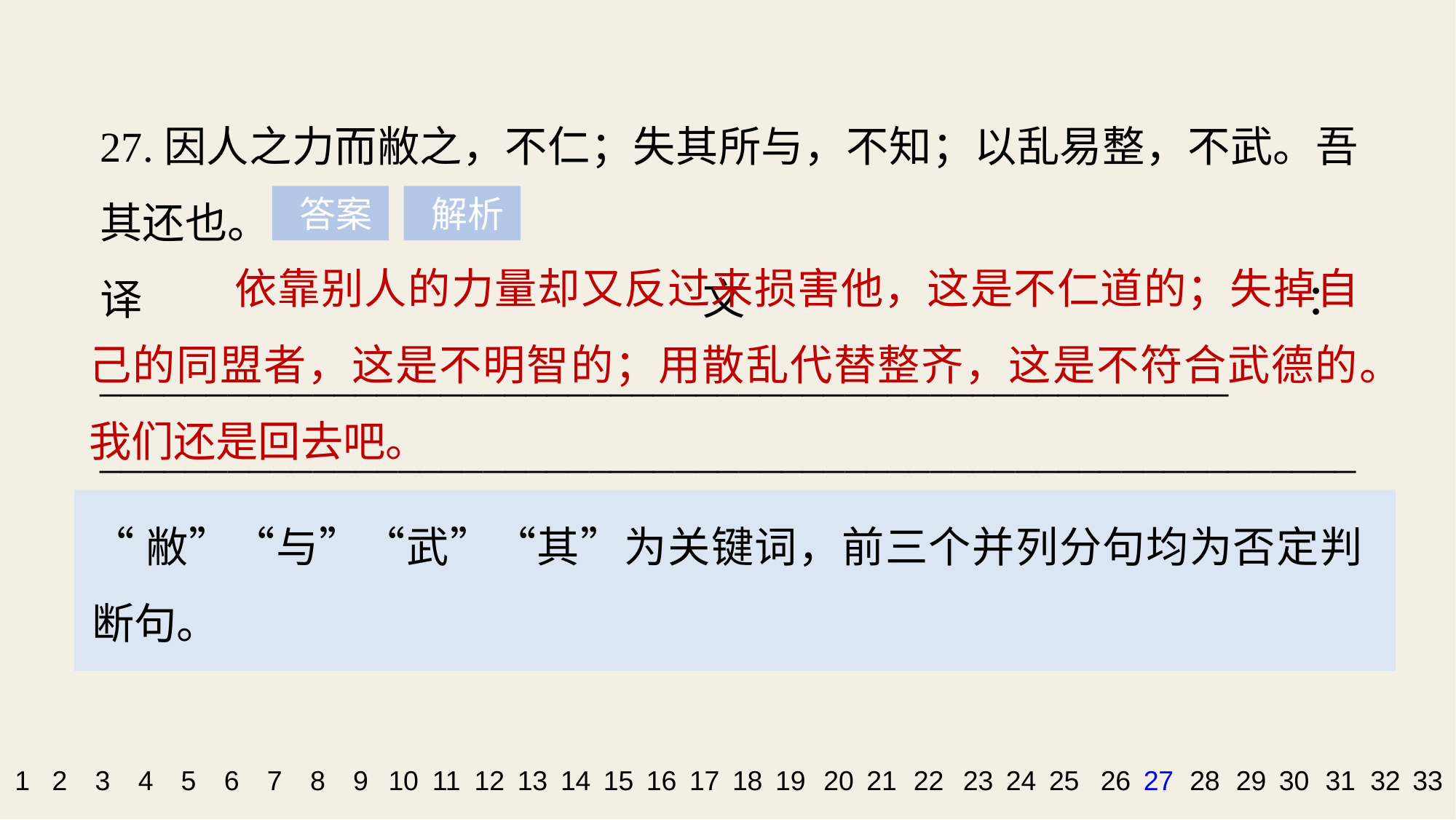

27.因人之力而敝之，不仁；失其所与，不知；以乱易整，不武。吾其还也。
译文：_____________________________________________________
_________________________________________________________________________
 答案
 解析
             依靠别人的力量却又反过来损害他，这是不仁道的；失掉自己的同盟者，这是不明智的；用散乱代替整齐，这是不符合武德的。我们还是回去吧。
“敝”“与”“武”“其”为关键词，前三个并列分句均为否定判断句。

1
2
3
4
5
6
7
8
9
10
11
12
13
14
15
16
17
18
19
20
21
22
23
24
25
26
27
28
29
30
31
32
33